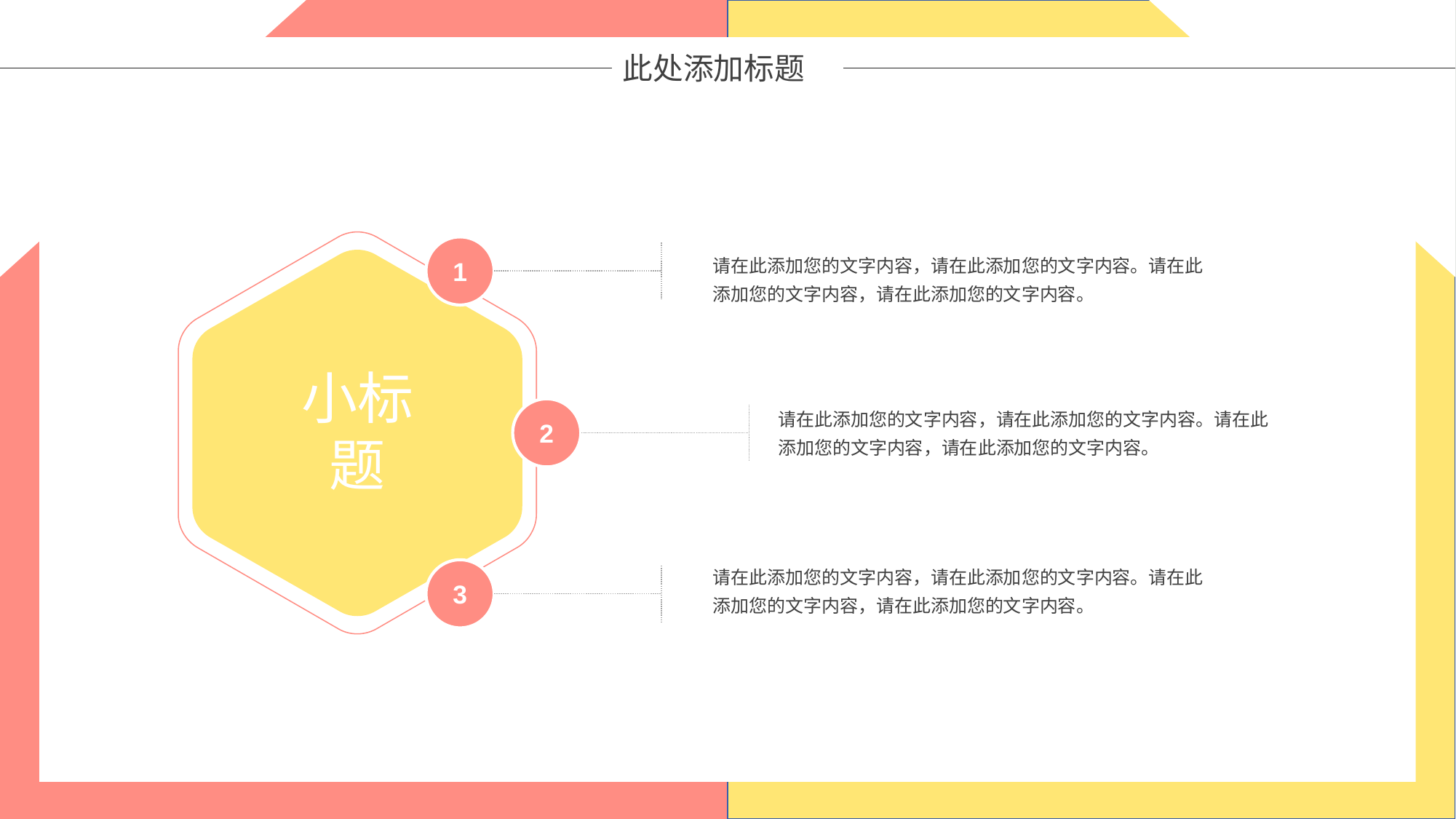

此处添加标题
1
请在此添加您的文字内容，请在此添加您的文字内容。请在此添加您的文字内容，请在此添加您的文字内容。

小标题
请在此添加您的文字内容，请在此添加您的文字内容。请在此添加您的文字内容，请在此添加您的文字内容。
2
请在此添加您的文字内容，请在此添加您的文字内容。请在此添加您的文字内容，请在此添加您的文字内容。
3